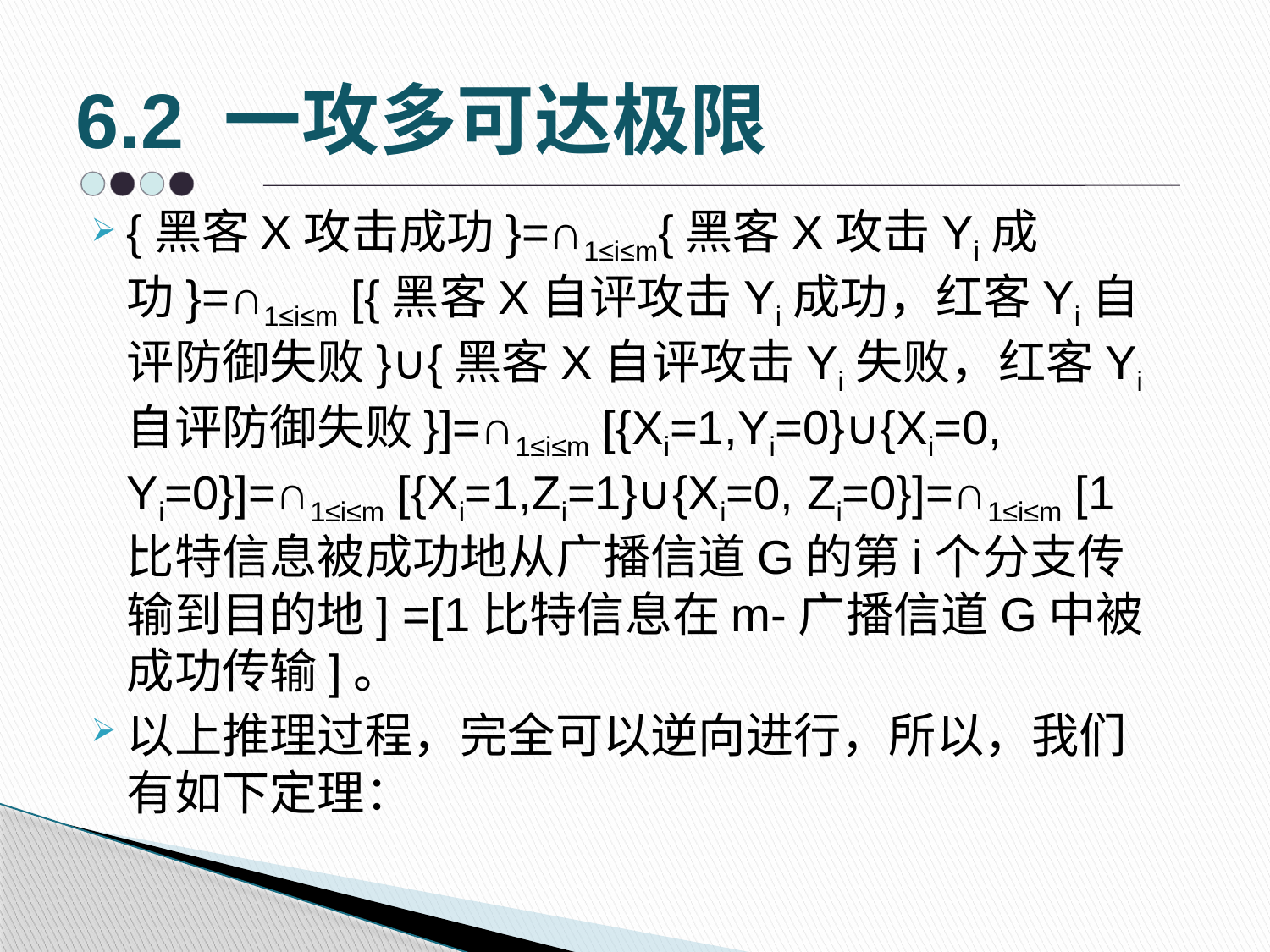

# 6.2 一攻多可达极限

{黑客X攻击成功}=∩1≤i≤m{黑客X攻击Yi成功}=∩1≤i≤m [{黑客X自评攻击Yi成功，红客Yi自评防御失败}∪{黑客X自评攻击Yi失败，红客Yi自评防御失败}]=∩1≤i≤m [{Xi=1,Yi=0}∪{Xi=0, Yi=0}]=∩1≤i≤m [{Xi=1,Zi=1}∪{Xi=0, Zi=0}]=∩1≤i≤m [1比特信息被成功地从广播信道G的第i个分支传输到目的地] =[1比特信息在m-广播信道G中被成功传输]。
以上推理过程，完全可以逆向进行，所以，我们有如下定理：